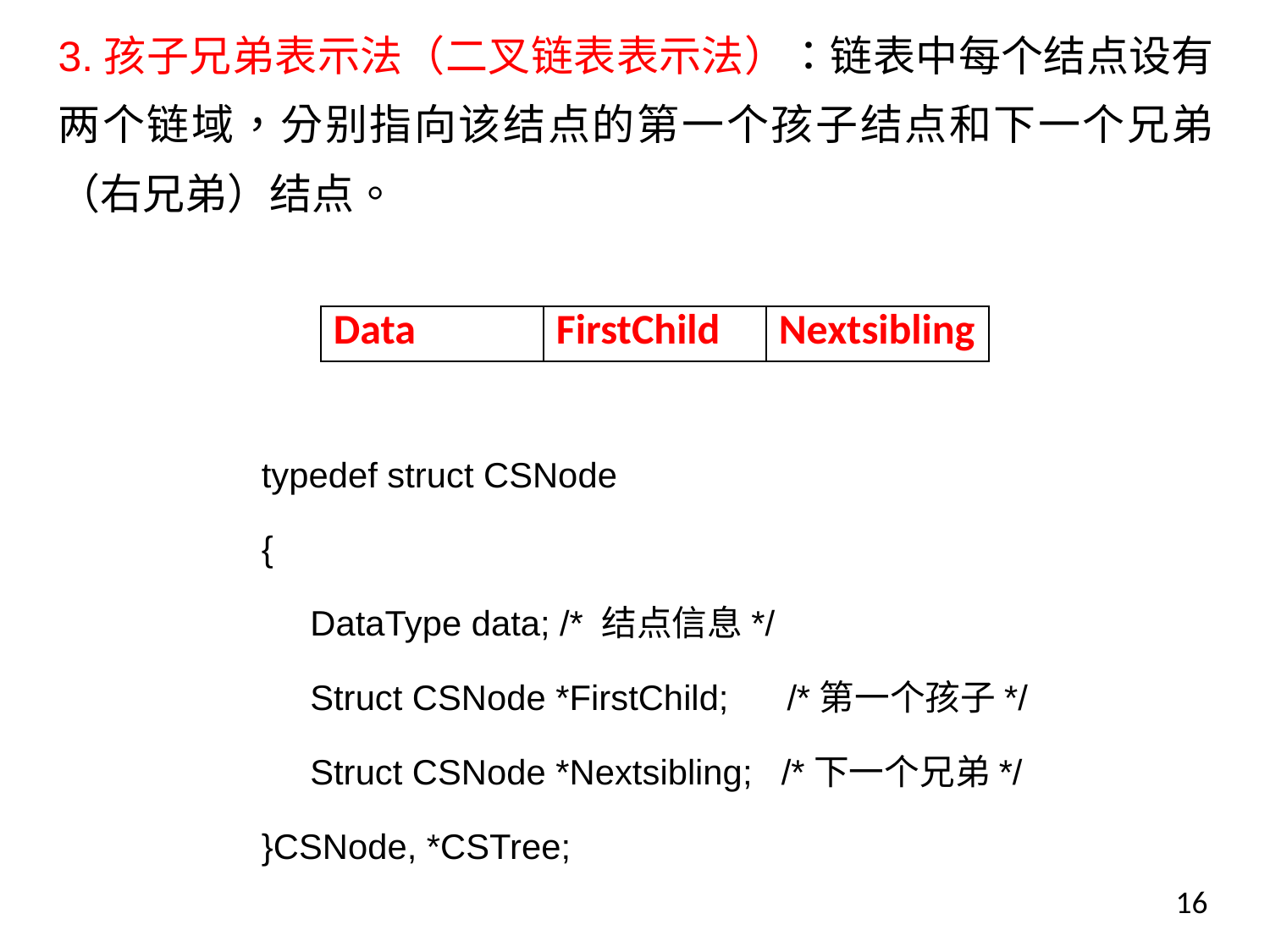

3.孩子兄弟表示法（二叉链表表示法）：链表中每个结点设有两个链域，分别指向该结点的第一个孩子结点和下一个兄弟（右兄弟）结点。

| Data | FirstChild | Nextsibling |
| --- | --- | --- |
typedef struct CSNode
{
     DataType data; /* 结点信息*/
     Struct CSNode *FirstChild;      /*第一个孩子*/
     Struct CSNode *Nextsibling;   /*下一个兄弟*/
}CSNode, *CSTree;
16